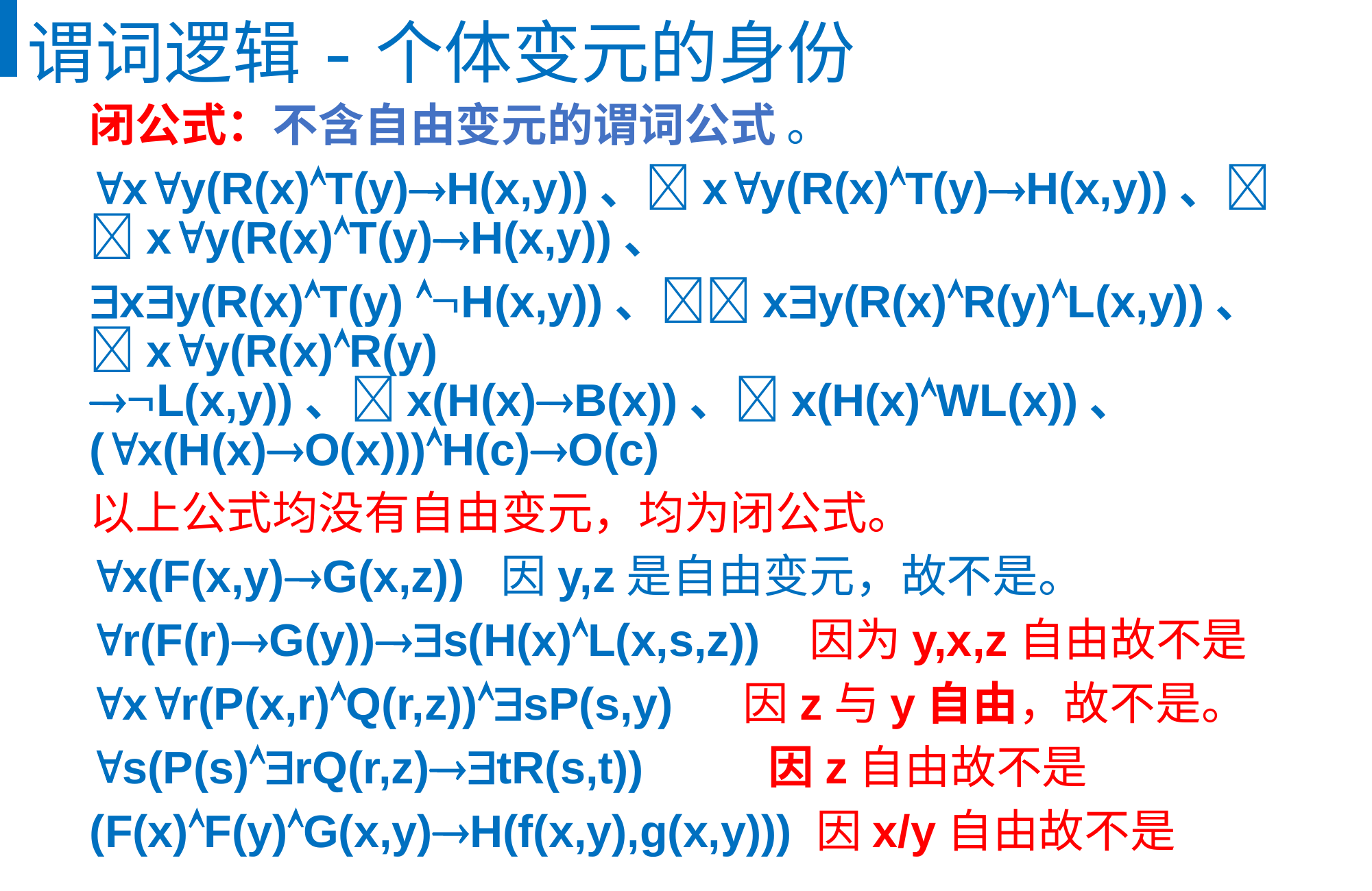

谓词逻辑-个体变元的身份
闭公式：不含自由变元的谓词公式 。
∀x∀y(R(x)∧T(y)→H(x,y))、∃x∀y(R(x)∧T(y)→H(x,y))、¬∀x∀y(R(x)∧T(y)→H(x,y))、
∃x∃y(R(x)∧T(y) ∧¬H(x,y))、¬∃x∃y(R(x)∧R(y)∧L(x,y))、∀x∀y(R(x)∧R(y) →¬L(x,y))、∀x(H(x)→B(x))、∃x(H(x)∧WL(x))、(∀x(H(x)→O(x)))∧H(c)→O(c)
以上公式均没有自由变元，均为闭公式。
∀x(F(x,y)→G(x,z))	因y,z是自由变元，故不是。
∀r(F(r)→G(y))→∃s(H(x)∧L(x,s,z))	因为y,x,z自由故不是
∀x∀r(P(x,r)∧Q(r,z))∧∃sP(s,y)	  因z与y自由，故不是。
∀s(P(s)∧∃rQ(r,z)→∃tR(s,t))	    因z自由故不是
(F(x)∧F(y)∧G(x,y)→H(f(x,y),g(x,y))) 因x/y自由故不是